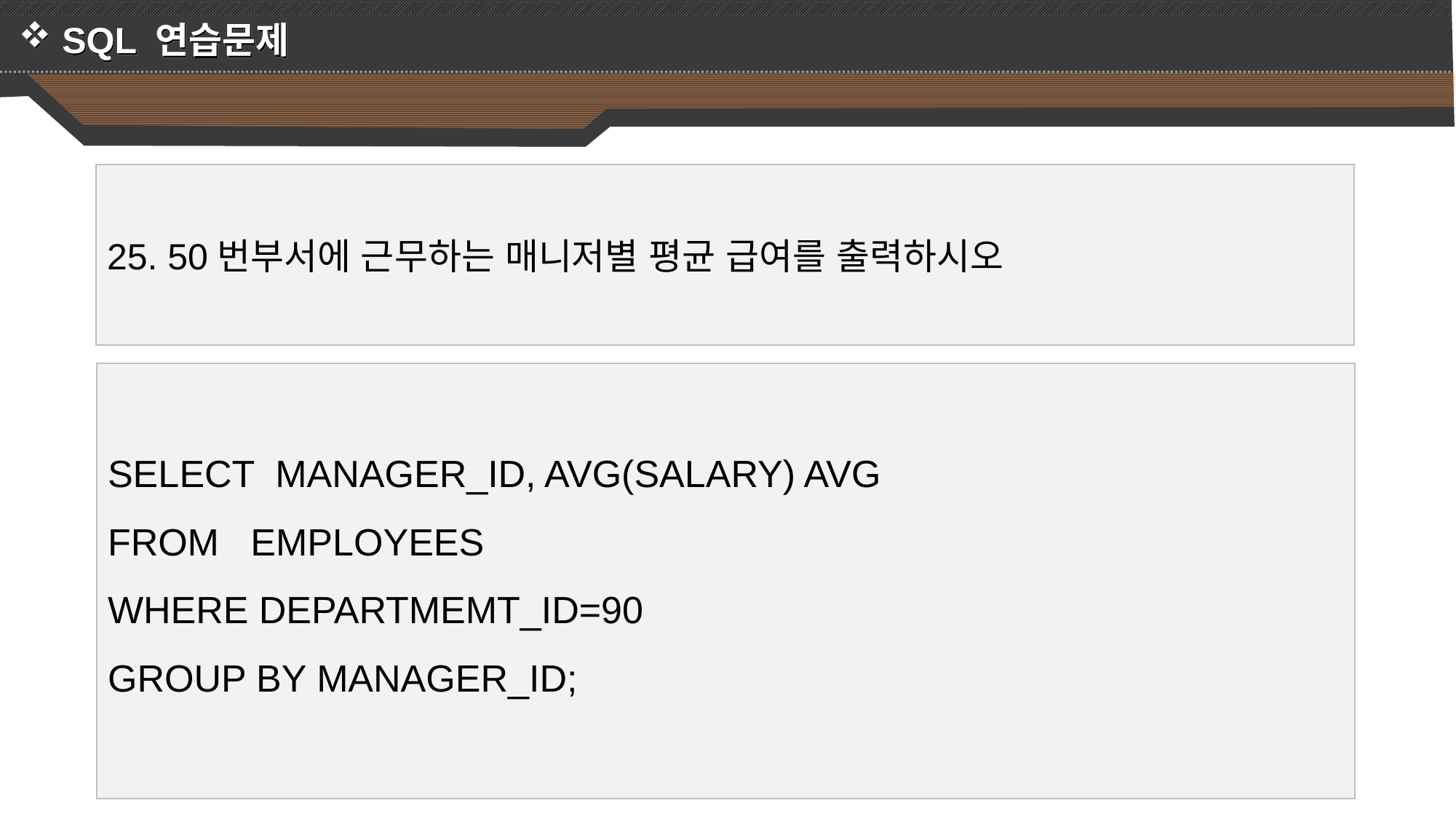

SQL 연습문제

25. 50번부서에 근무하는 매니저별 평균 급여를 출력하시오

SELECT  MANAGER_ID, AVG(SALARY) AVG
FROM   EMPLOYEES
WHERE DEPARTMEMT_ID=90
GROUP BY MANAGER_ID;